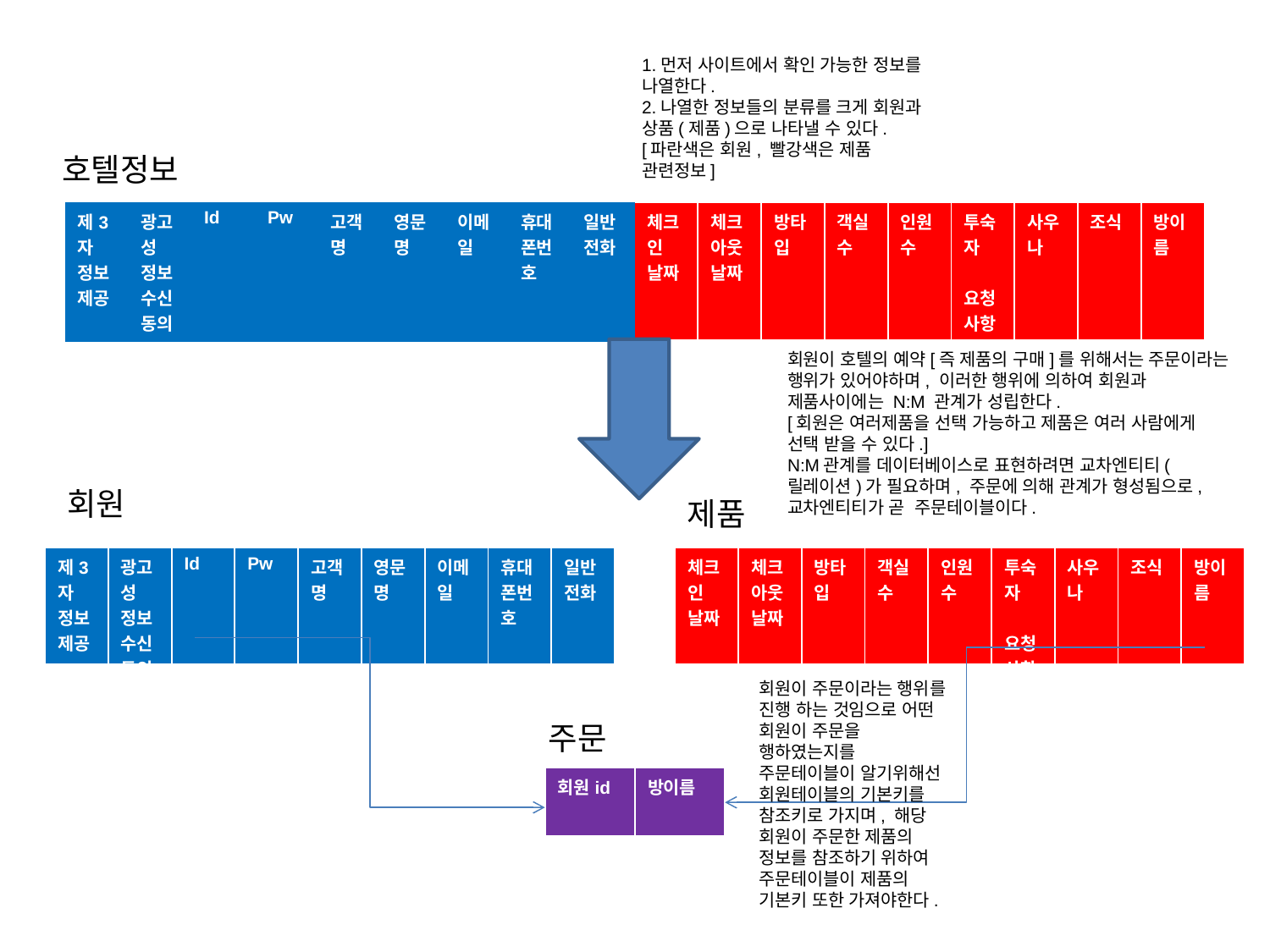

1.먼저 사이트에서 확인 가능한 정보를 나열한다.
2.나열한 정보들의 분류를 크게 회원과 상품(제품)으로 나타낼 수 있다.
[파란색은 회원, 빨강색은 제품 관련정보]
호텔정보
| 제3자 정보제공 | 광고성 정보 수신 동의 | Id | Pw | 고객명 | 영문명 | 이메일 | 휴대폰번호 | 일반전화 | 체크인 날짜 | 체크아웃 날짜 | 방타입 | 객실 수 | 인원 수 | 투숙자 요청사항 | 사우나 | 조식 | 방이름 |
| --- | --- | --- | --- | --- | --- | --- | --- | --- | --- | --- | --- | --- | --- | --- | --- | --- | --- |

회원이 호텔의 예약[즉 제품의 구매]를 위해서는 주문이라는 행위가 있어야하며, 이러한 행위에 의하여 회원과 제품사이에는 N:M 관계가 성립한다.
[회원은 여러제품을 선택 가능하고 제품은 여러 사람에게 선택 받을 수 있다.]
N:M관계를 데이터베이스로 표현하려면 교차엔티티(릴레이션)가 필요하며, 주문에 의해 관계가 형성됨으로, 교차엔티티가 곧  주문테이블이다.
회원
제품
| 제3자 정보제공 | 광고성 정보 수신 동의 | Id | Pw | 고객명 | 영문명 | 이메일 | 휴대폰번호 | 일반전화 |
| --- | --- | --- | --- | --- | --- | --- | --- | --- |
| 체크인 날짜 | 체크아웃 날짜 | 방타입 | 객실 수 | 인원 수 | 투숙자 요청사항 | 사우나 | 조식 | 방이름 |
| --- | --- | --- | --- | --- | --- | --- | --- | --- |
회원이 주문이라는 행위를 진행 하는 것임으로 어떤 회원이 주문을 행하였는지를 주문테이블이 알기위해선 회원테이블의 기본키를 참조키로 가지며, 해당 회원이 주문한 제품의 정보를 참조하기 위하여 주문테이블이 제품의 기본키 또한 가져야한다.
주문
| 회원id | 방이름 |
| --- | --- |